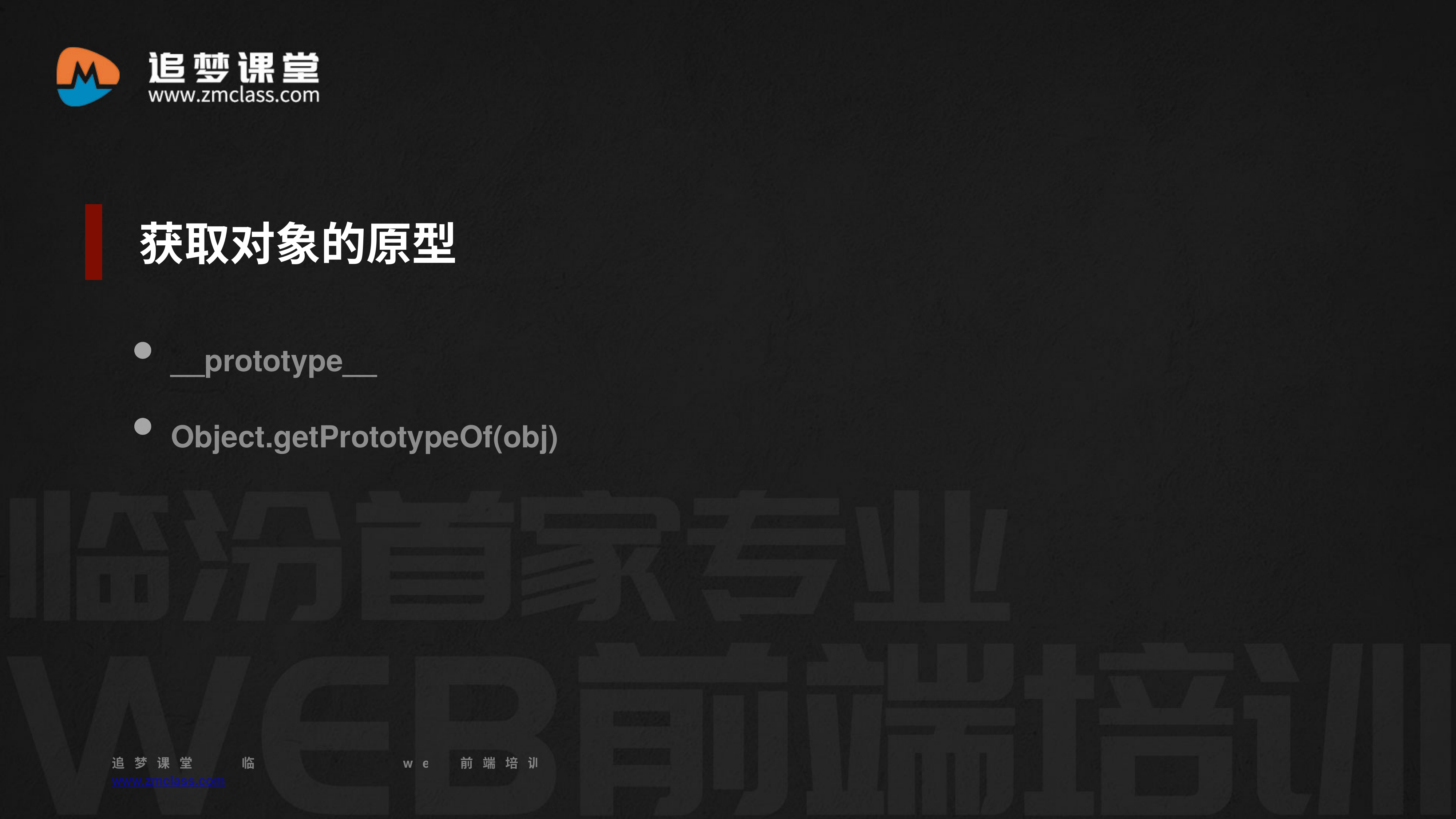

获取对象的原型
__prototype__

Object.getPrototypeOf(obj)

追梦课堂   临汾首家专业的web前端培训机构                                                          www.zmclass.com
8